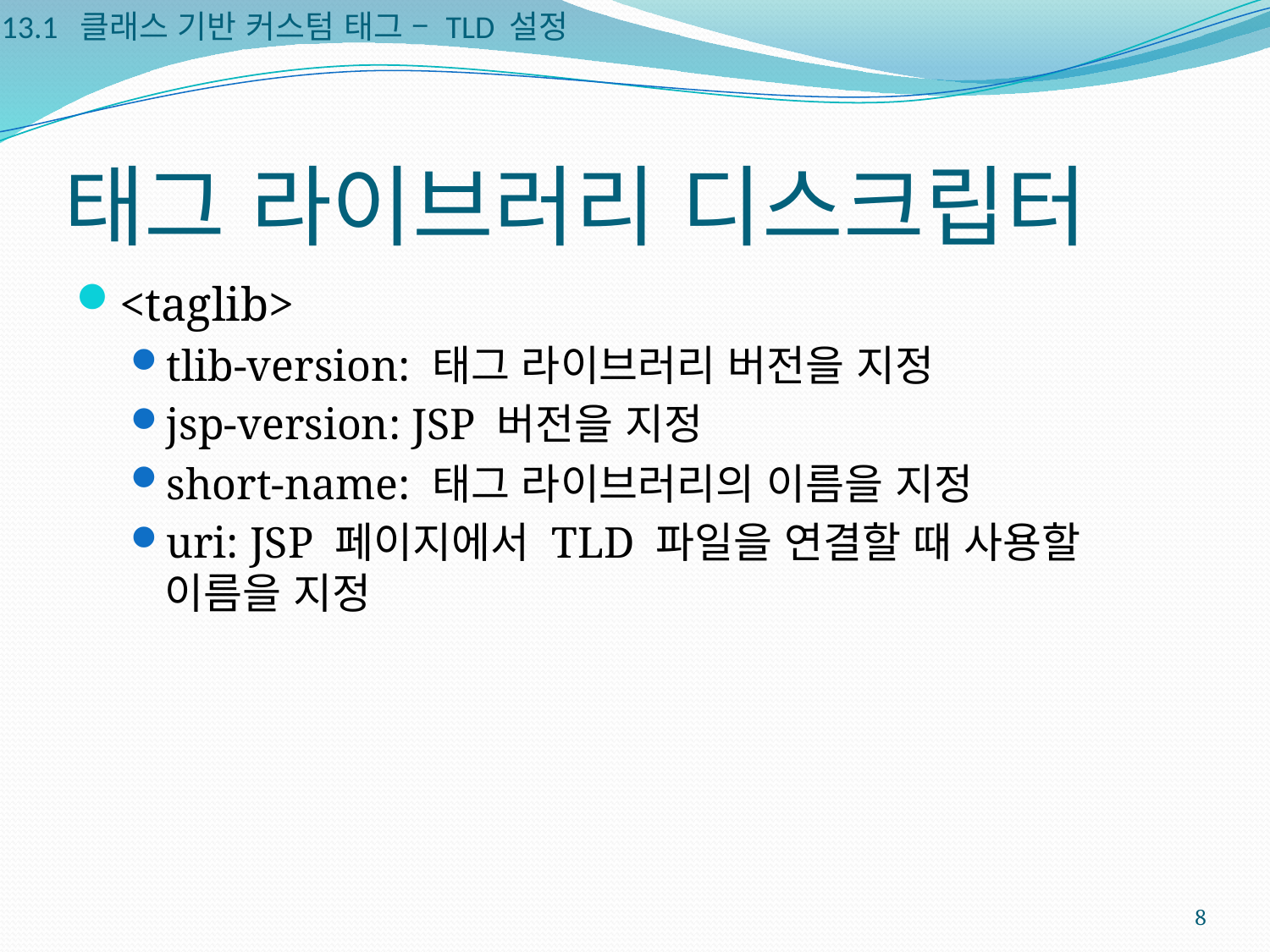

13.1  클래스 기반 커스텀 태그 – TLD 설정
# 태그 라이브러리 디스크립터
<taglib>
tlib-version: 태그 라이브러리 버전을 지정
jsp-version: JSP 버전을 지정
short-name: 태그 라이브러리의 이름을 지정
uri: JSP 페이지에서 TLD 파일을 연결할 때 사용할 이름을 지정
8